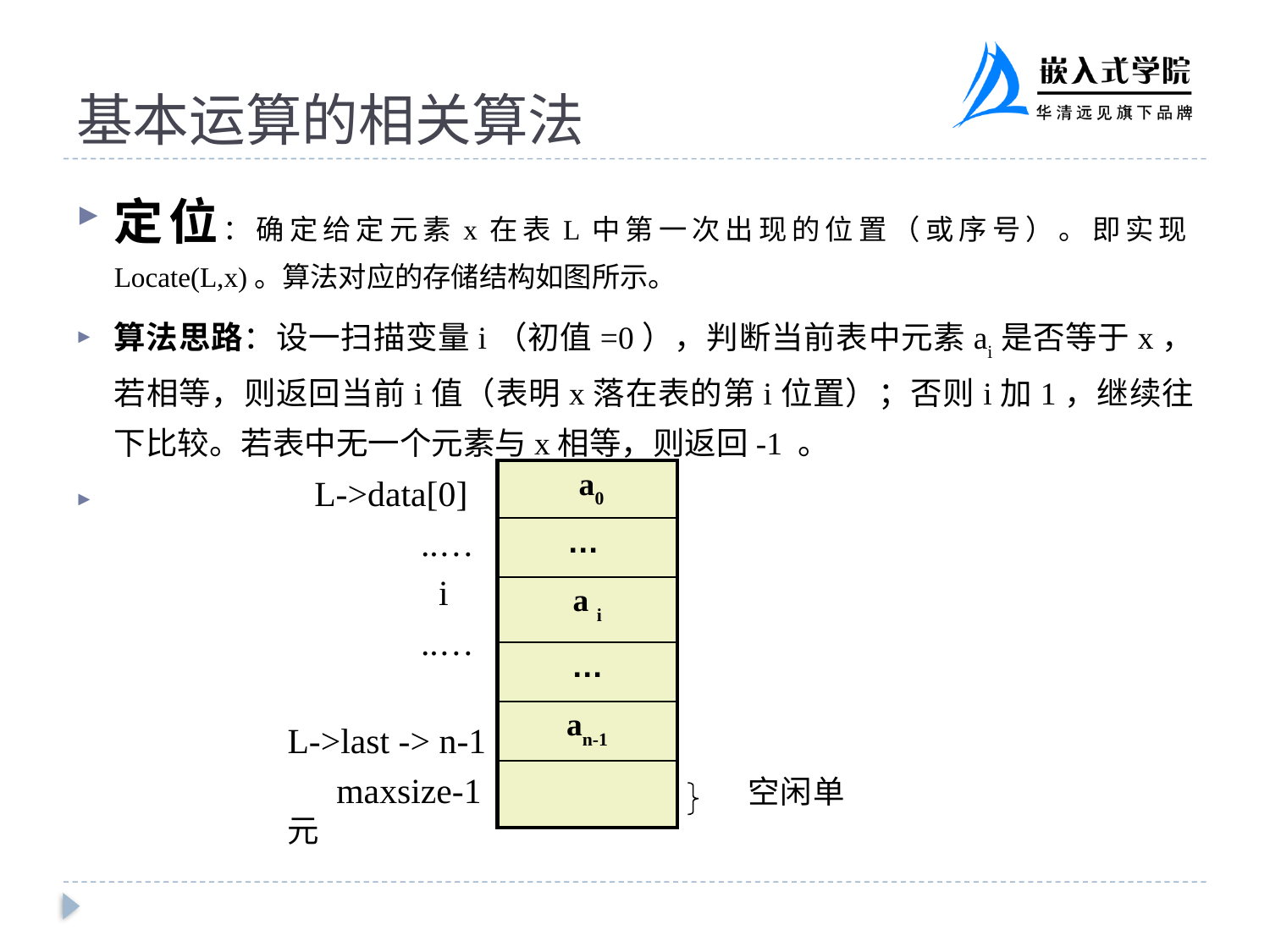

# 基本运算的相关算法
定位：确定给定元素x在表L中第一次出现的位置（或序号）。即实现Locate(L,x)。算法对应的存储结构如图所示。
算法思路：设一扫描变量i（初值=0），判断当前表中元素ai是否等于x，若相等，则返回当前i值（表明x落在表的第i位置）；否则i加1，继续往下比较。若表中无一个元素与x相等，则返回-1 。

| a0 |
| --- |
| … |
| a i |
| … |
| an-1 |
|  |
   L->data[0]
               ..…
                 i
               ..…

L->last -> n-1
     maxsize-1                             空闲单元

57